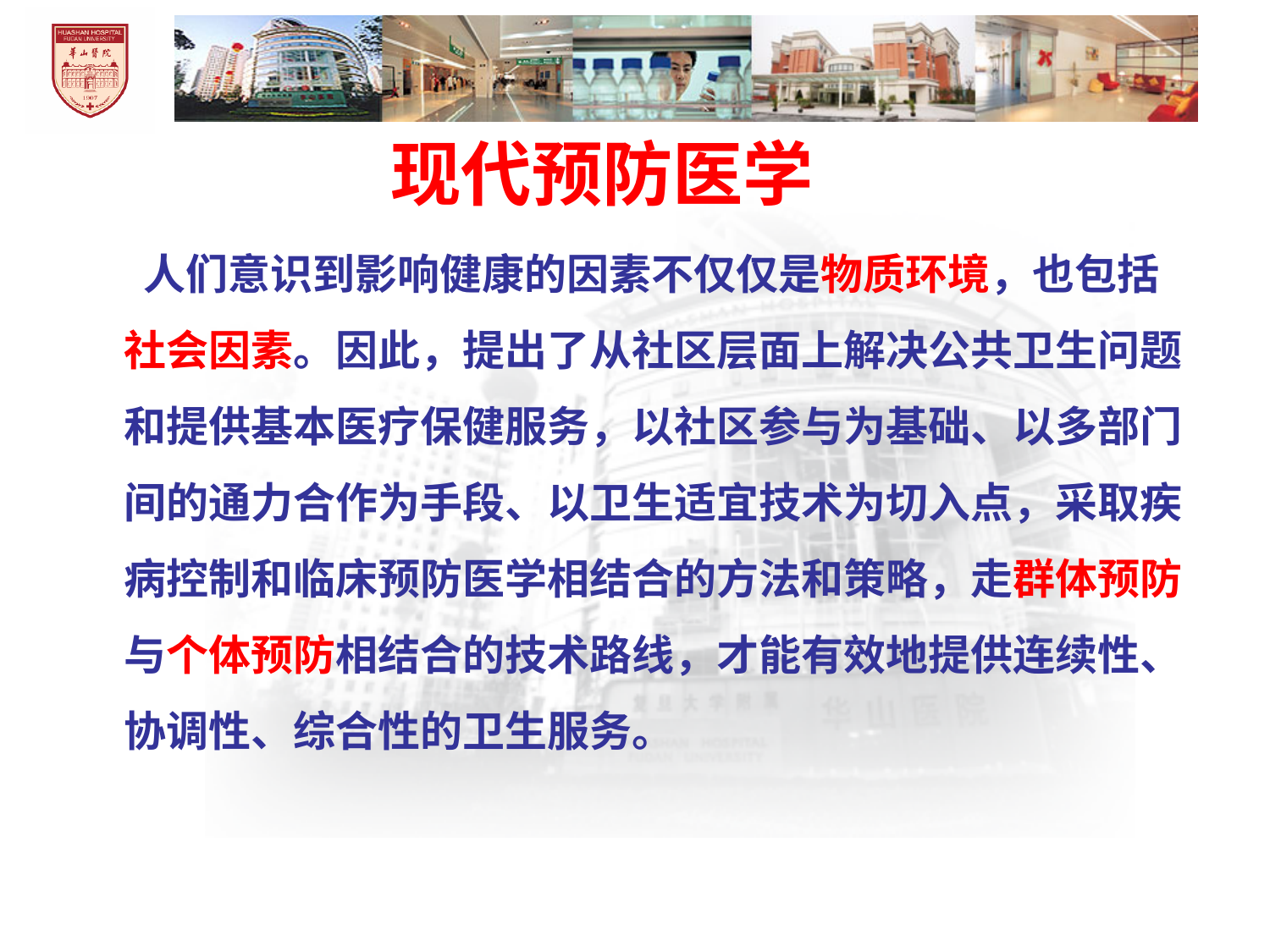

# 现代预防医学
      人们意识到影响健康的因素不仅仅是物质环境，也包括社会因素。因此，提出了从社区层面上解决公共卫生问题和提供基本医疗保健服务，以社区参与为基础、以多部门间的通力合作为手段、以卫生适宜技术为切入点，采取疾病控制和临床预防医学相结合的方法和策略，走群体预防与个体预防相结合的技术路线，才能有效地提供连续性、协调性、综合性的卫生服务。